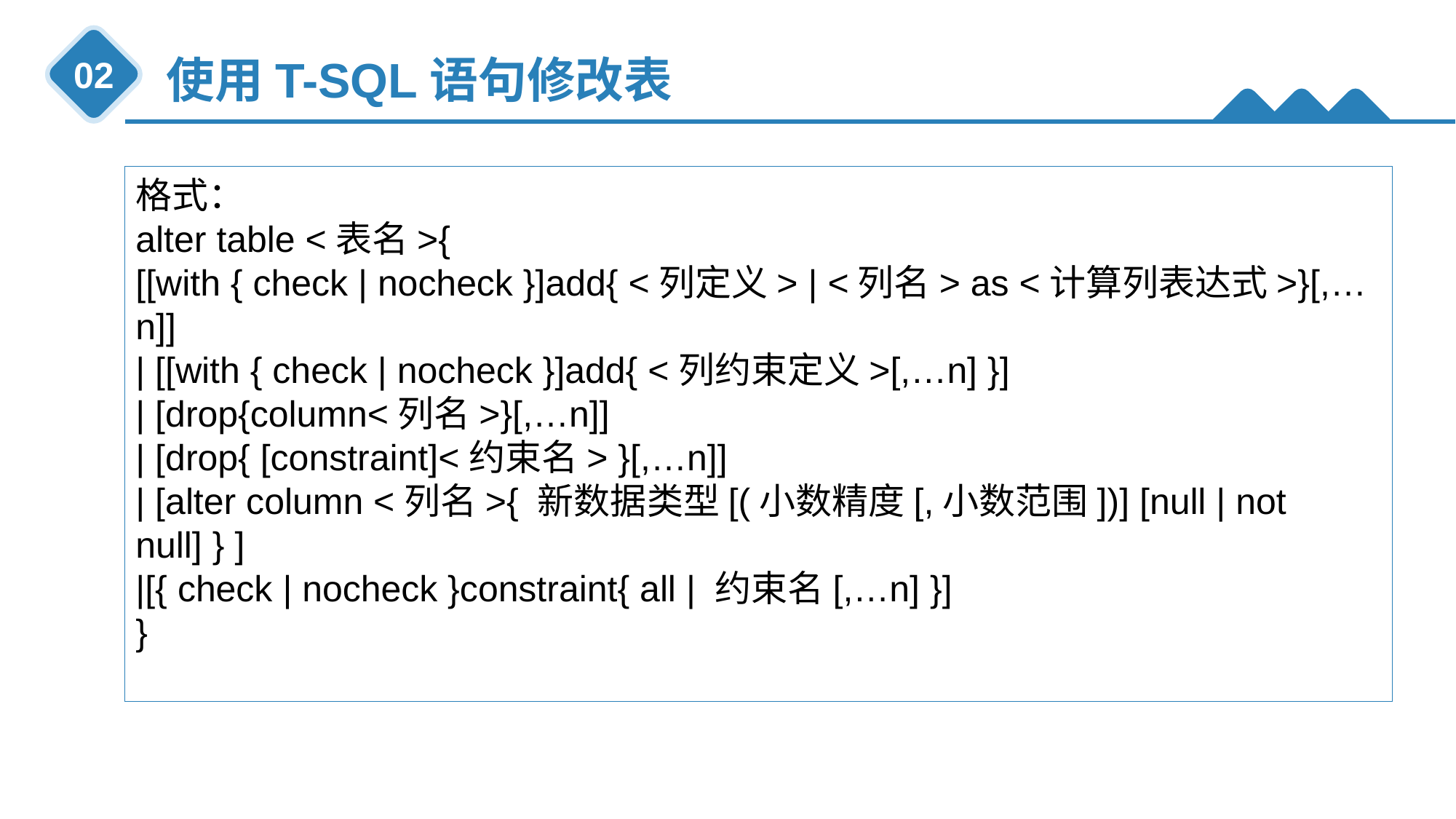

使用T-SQL语句修改表
02
01

格式：
alter table <表名>{
[[with { check | nocheck }]add{ <列定义> | <列名> as <计算列表达式>}[,…n]]
| [[with { check | nocheck }]add{ <列约束定义>[,…n] }]
| [drop{column<列名>}[,…n]]
| [drop{ [constraint]<约束名> }[,…n]]
| [alter column <列名>{ 新数据类型[(小数精度[,小数范围])] [null | not null] } ]
|[{ check | nocheck }constraint{ all | 约束名[,…n] }]
}